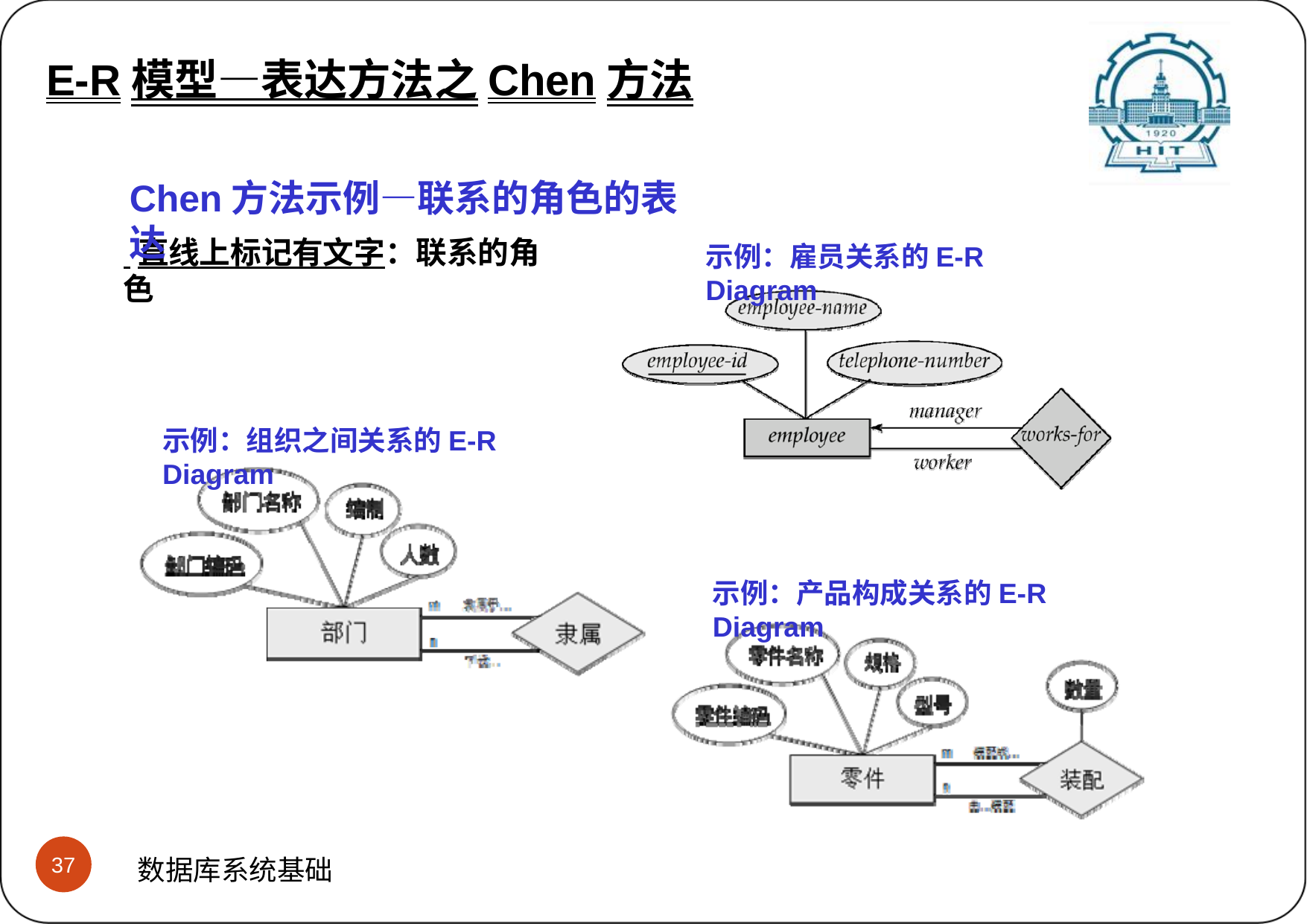

E-R模型—表达方法之Chen方法
# E-R模型表达方法之chen方法 (4)示例
Chen方法示例—联系的角色的表达
 直线上标记有文字：联系的角色
示例：雇员关系的E-R Diagram

示例：组织之间关系的E-R Diagram

示例：产品构成关系的E-R Diagram